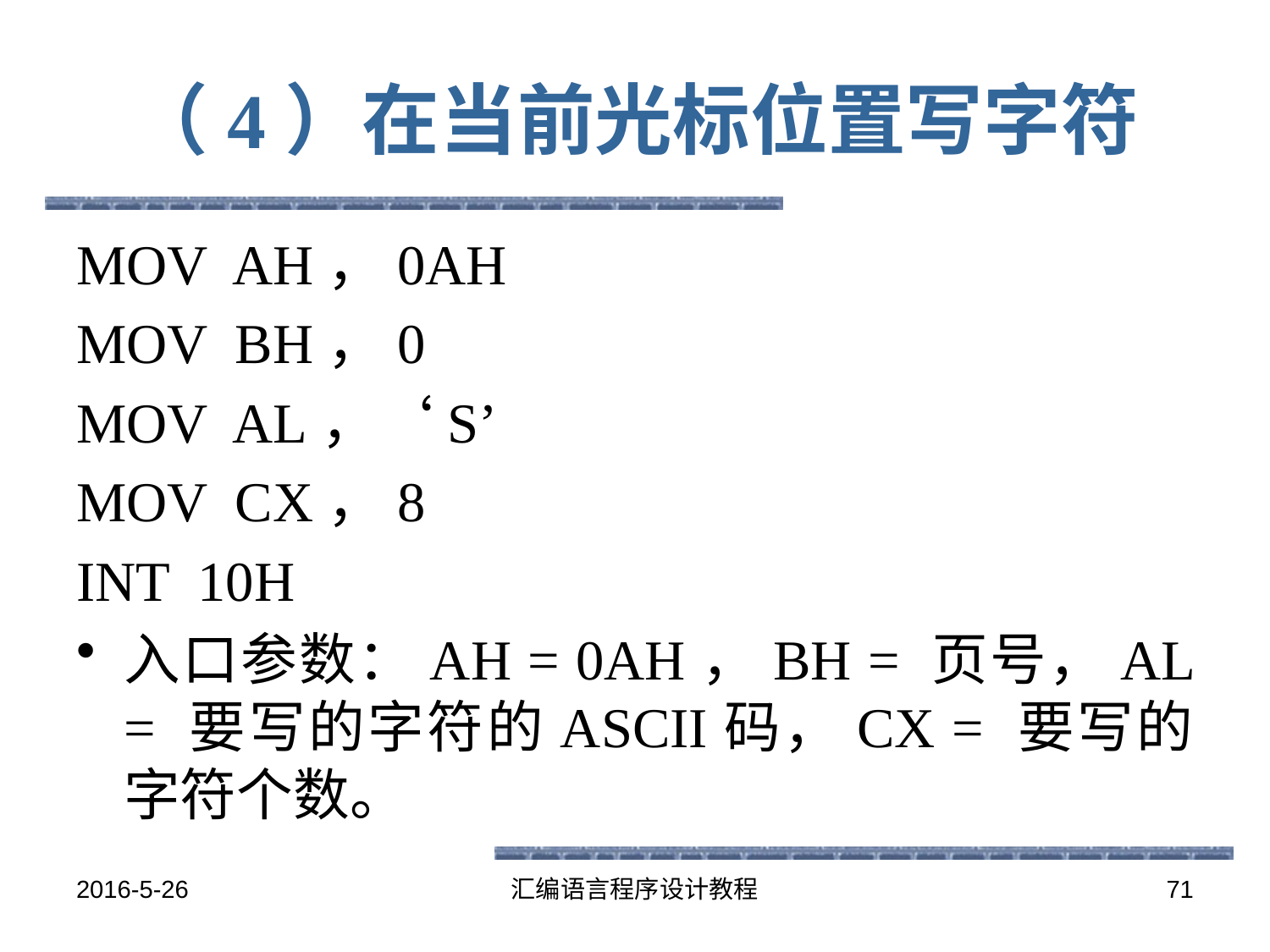

# （4）在当前光标位置写字符
MOV  AH，0AH
MOV  BH，0
MOV  AL，‘S’
MOV  CX，8
INT  10H
入口参数：AH = 0AH，BH = 页号，AL = 要写的字符的ASCII码，CX = 要写的字符个数。
2016-5-26
汇编语言程序设计教程
71